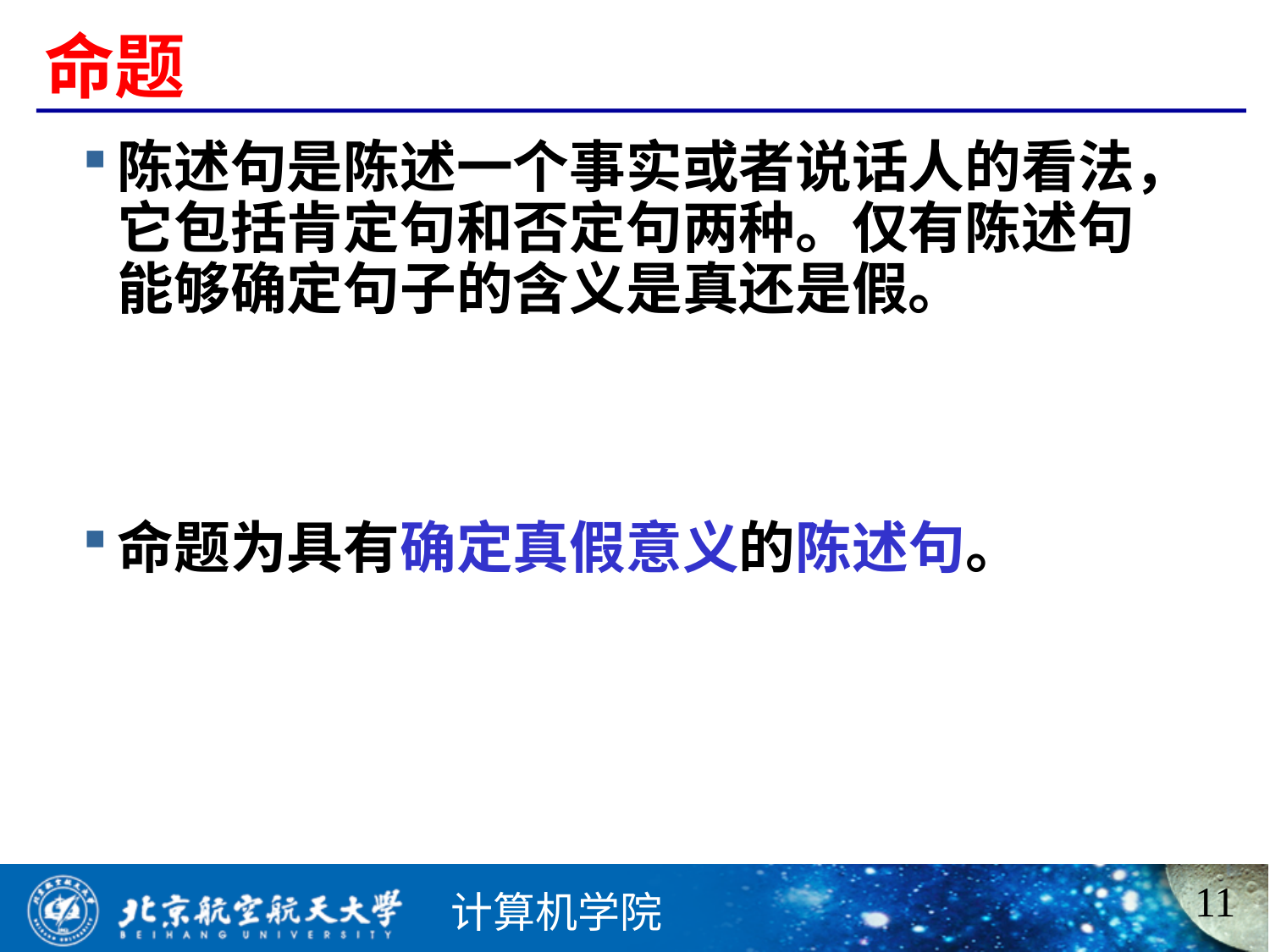

# 命题
陈述句是陈述一个事实或者说话人的看法，它包括肯定句和否定句两种。仅有陈述句能够确定句子的含义是真还是假。

命题为具有确定真假意义的陈述句。